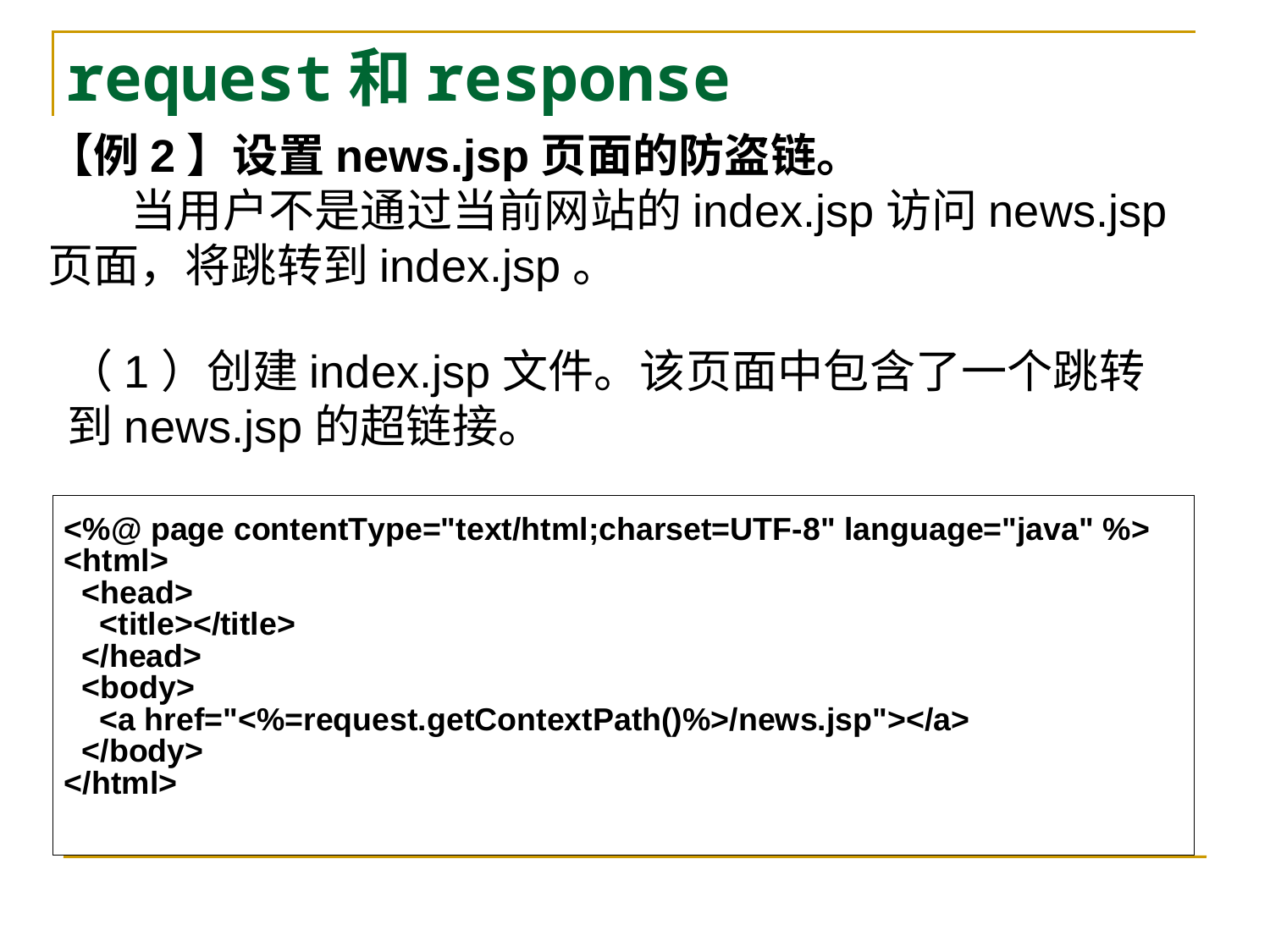

# request和response
【例2】设置news.jsp页面的防盗链。
       当用户不是通过当前网站的index.jsp访问news.jsp页面，将跳转到index.jsp。

（1）创建index.jsp文件。该页面中包含了一个跳转到news.jsp的超链接。